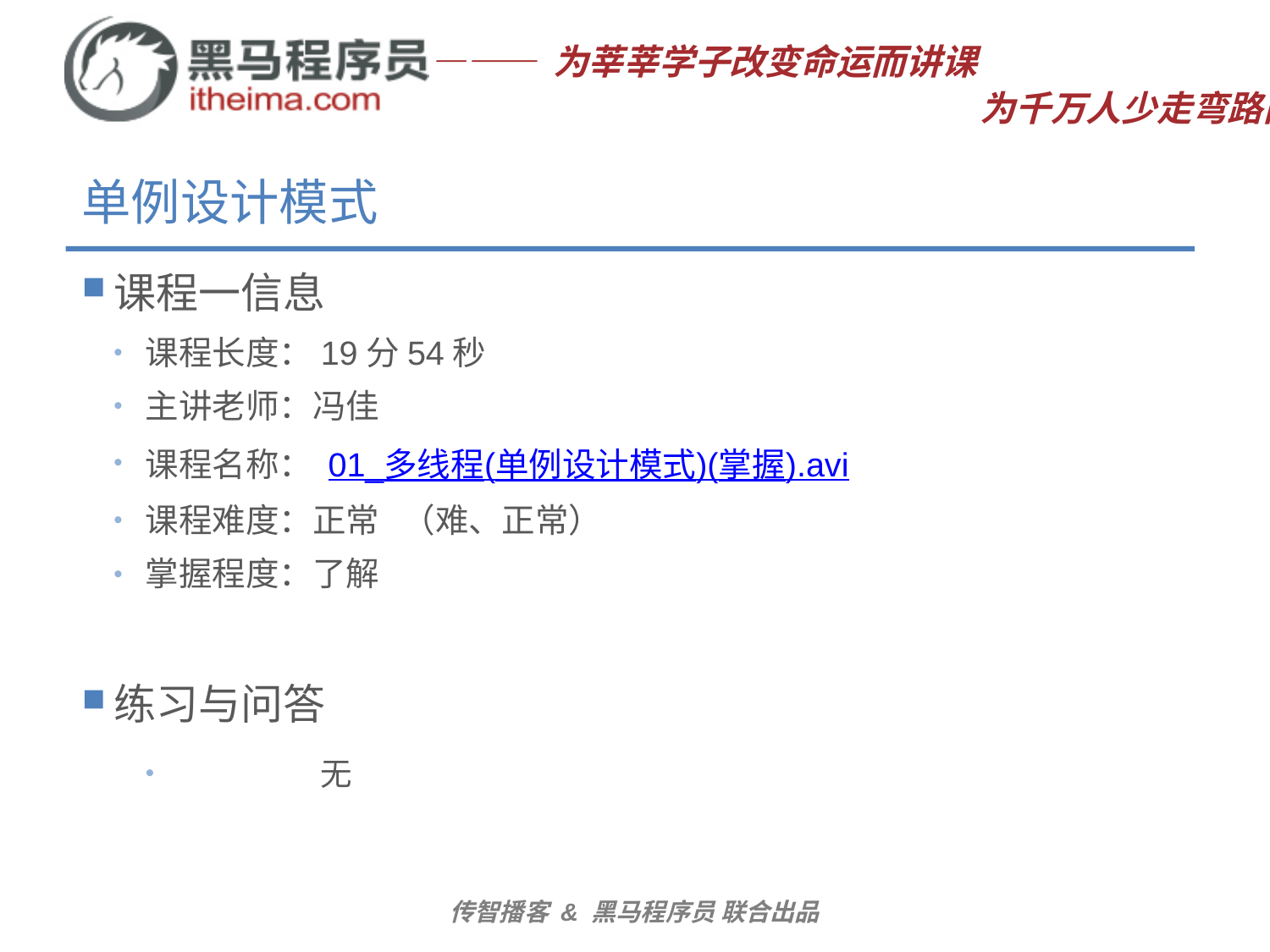

# 单例设计模式
课程一信息
课程长度：19分54秒
主讲老师：冯佳
课程名称： 01_多线程(单例设计模式)(掌握).avi
课程难度：正常   （难、正常）
掌握程度：了解

练习与问答
	无